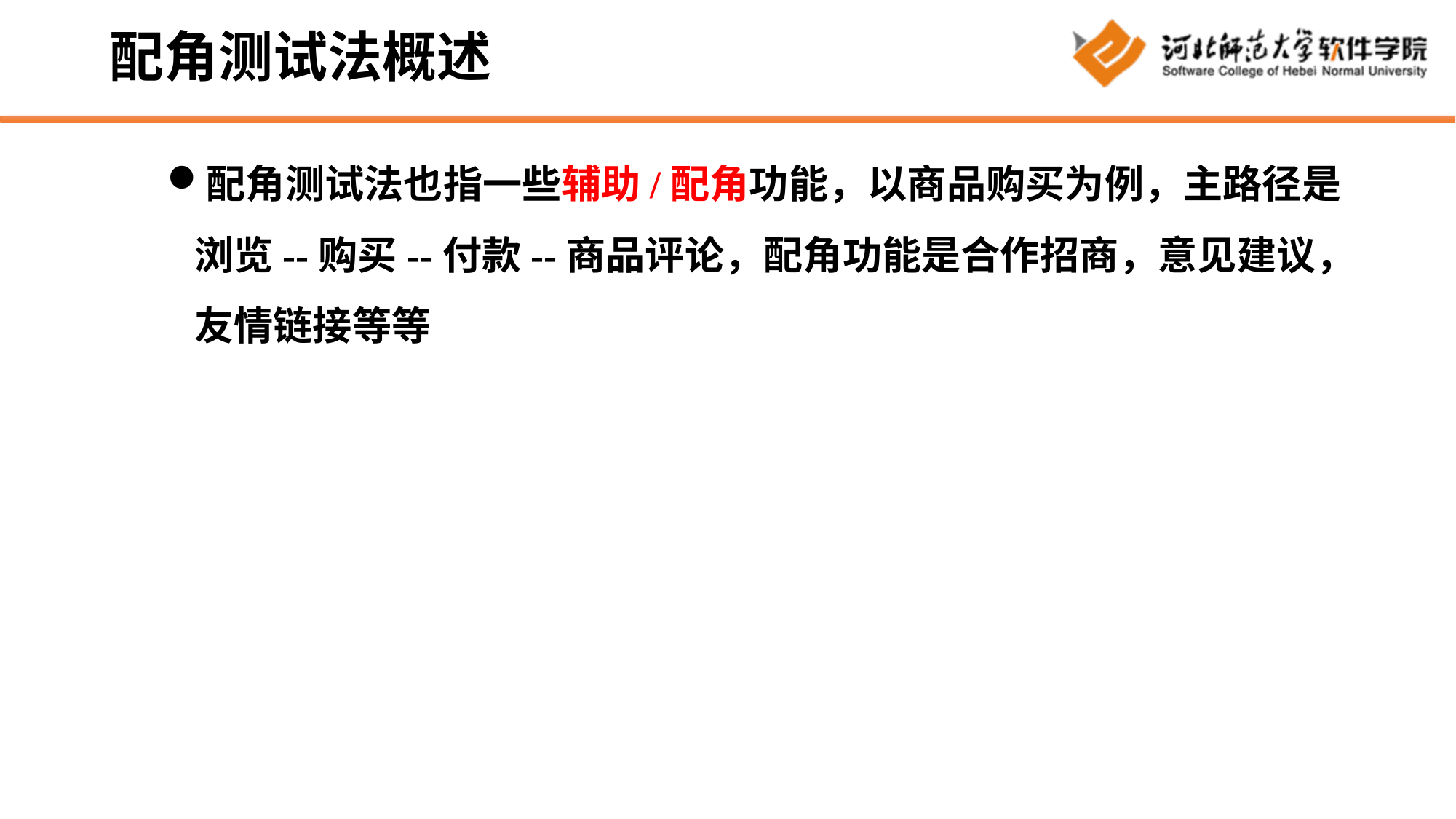

# 配角测试法概述
配角测试法也指一些辅助/配角功能，以商品购买为例，主路径是浏览--购买--付款--商品评论，配角功能是合作招商，意见建议，友情链接等等